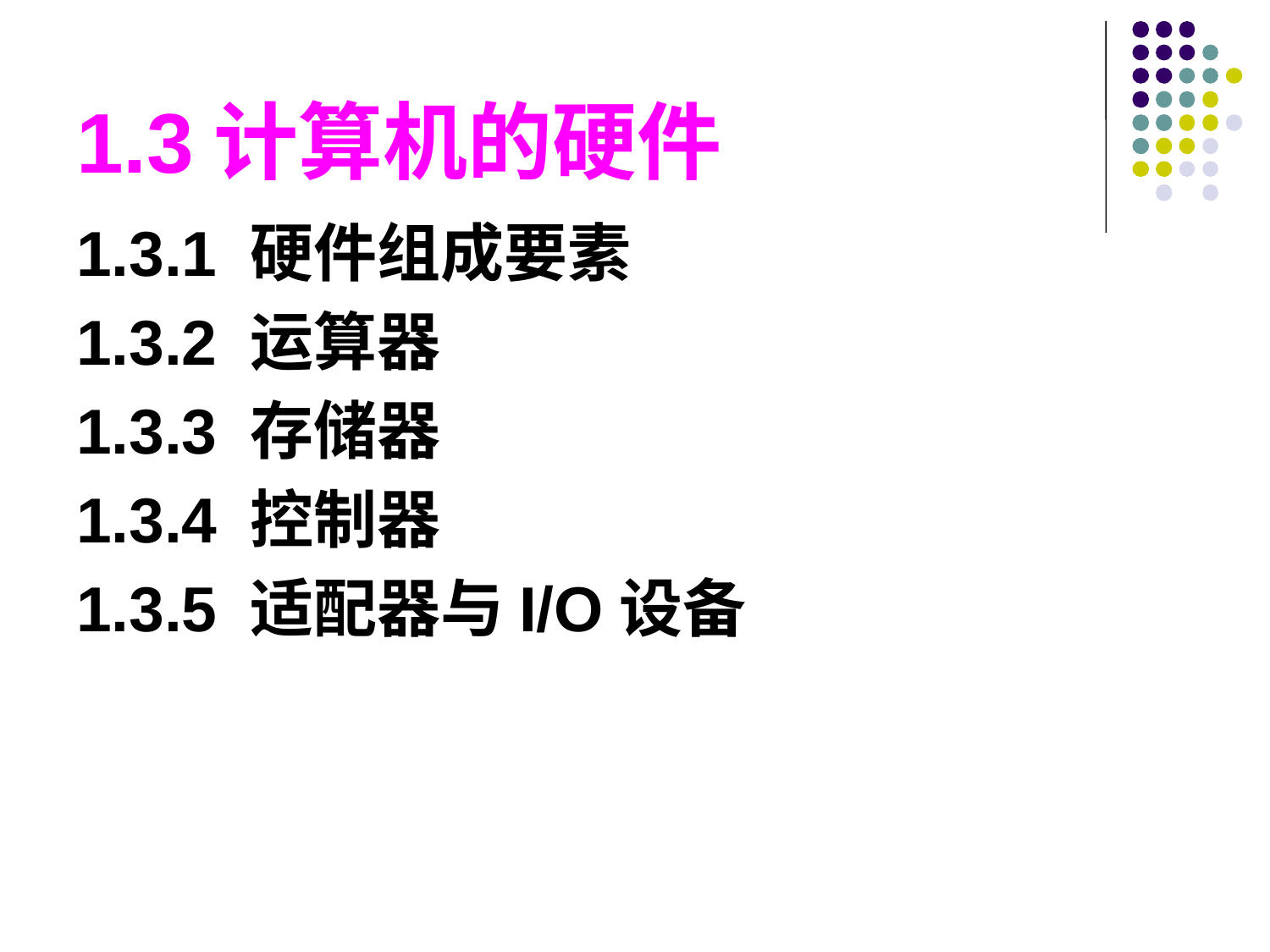

# 1.3计算机的硬件
1.3.1 硬件组成要素
1.3.2 运算器
1.3.3 存储器
1.3.4 控制器
1.3.5 适配器与I/O设备

10